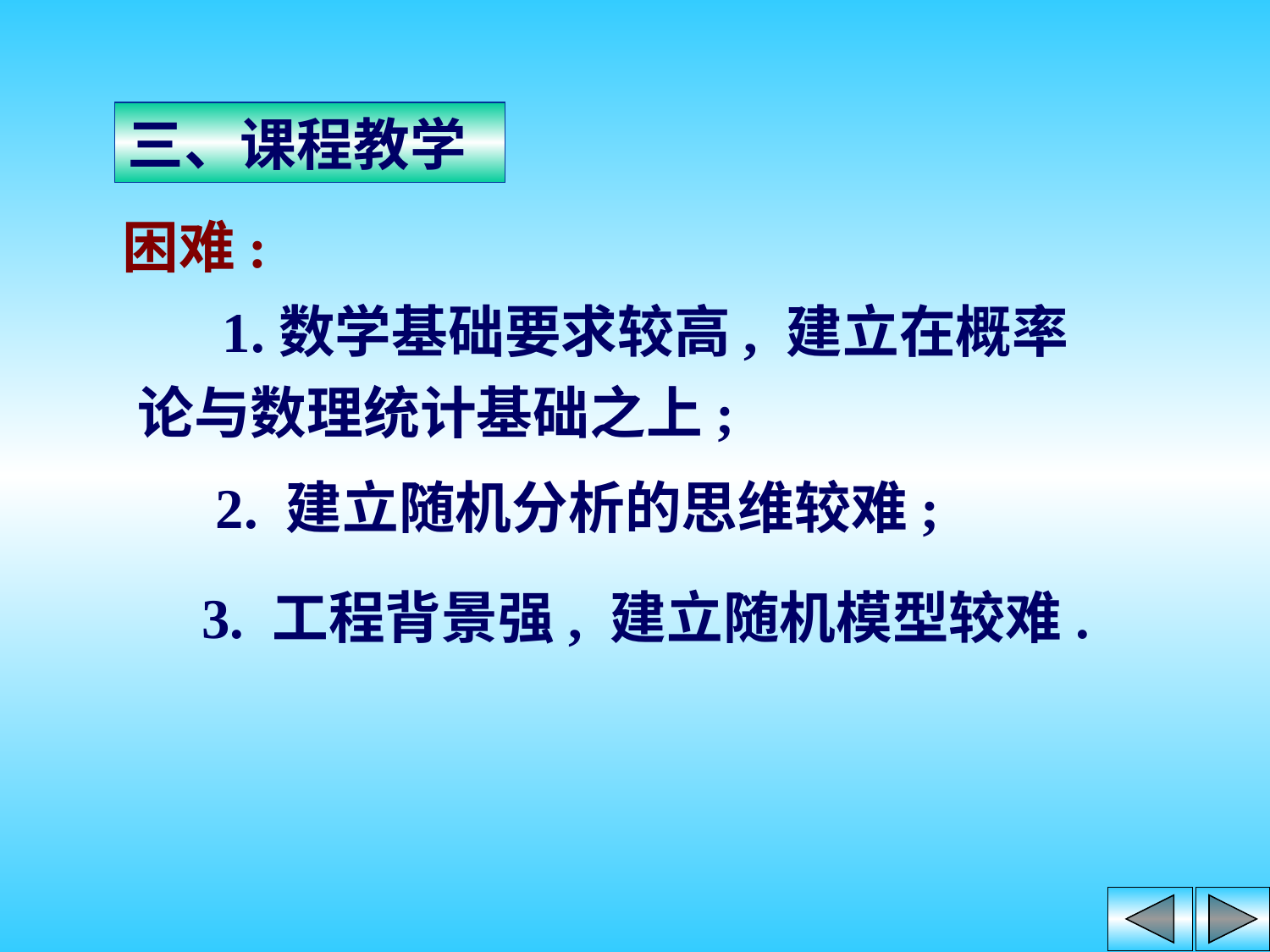

三、课程教学
困难:
      1.数学基础要求较高, 建立在概率论与数理统计基础之上;
2. 建立随机分析的思维较难;
3. 工程背景强, 建立随机模型较难.